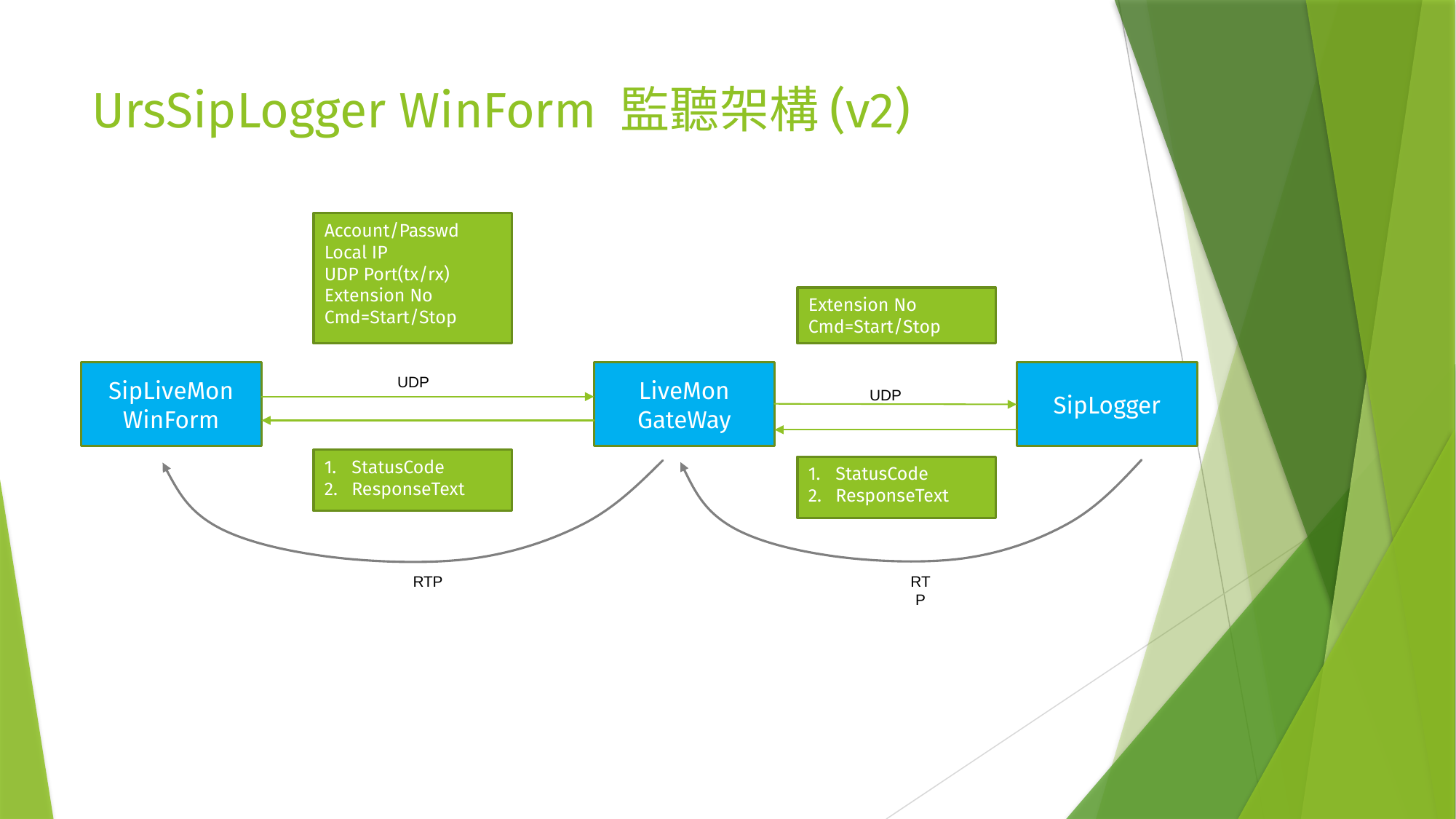

# UrsSipLogger WinForm 監聽架構(v2)
Account/Passwd
Local IP
UDP Port(tx/rx)
Extension No
Cmd=Start/Stop

Extension No
Cmd=Start/Stop

LiveMon
GateWay
SipLogger
SipLiveMon
WinForm
UDP
UDP
StatusCode
ResponseText
StatusCode
ResponseText

RTP
RTP